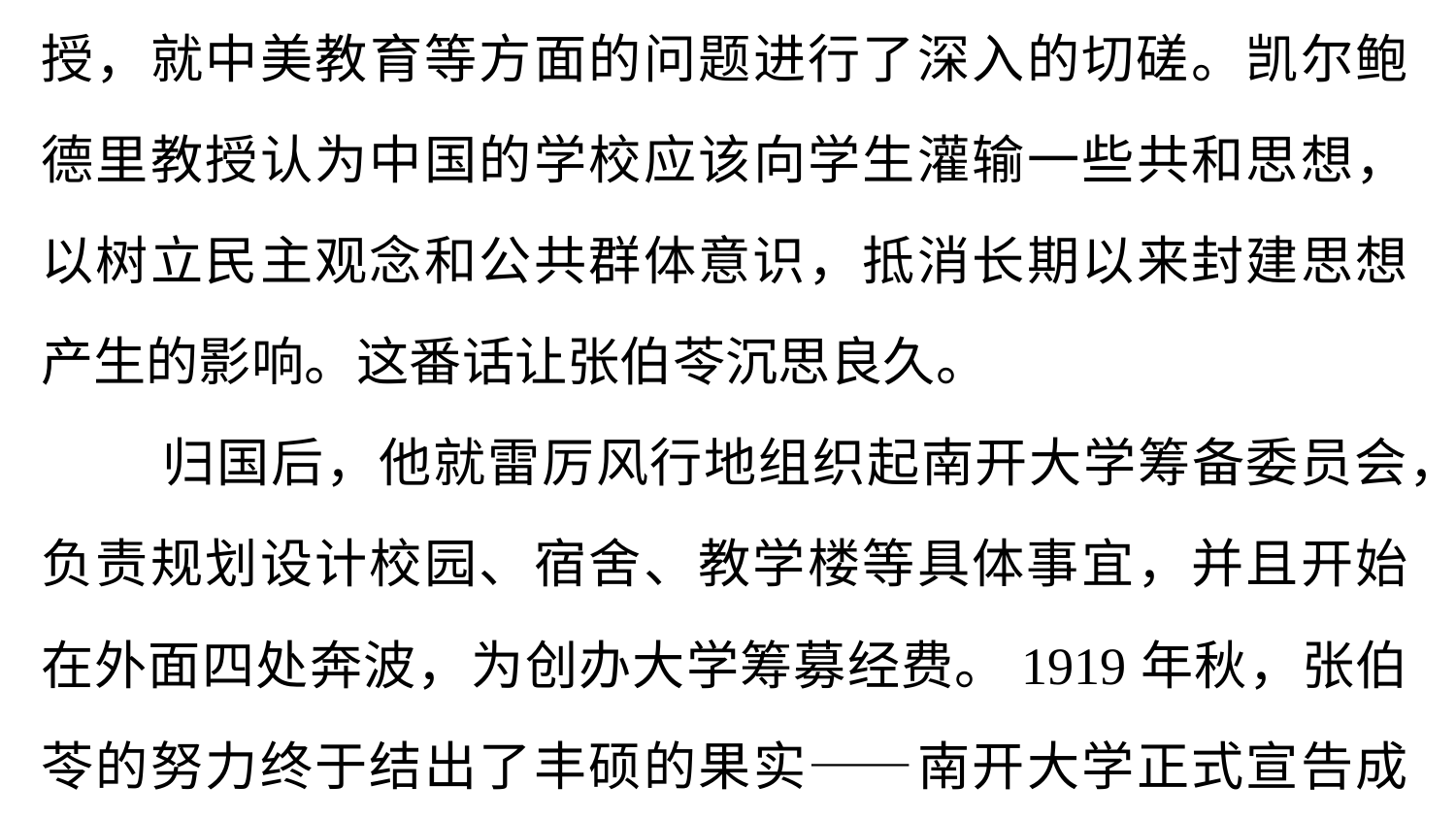

授，就中美教育等方面的问题进行了深入的切磋。凯尔鲍德里教授认为中国的学校应该向学生灌输一些共和思想，以树立民主观念和公共群体意识，抵消长期以来封建思想产生的影响。这番话让张伯苓沉思良久。
        归国后，他就雷厉风行地组织起南开大学筹备委员会，负责规划设计校园、宿舍、教学楼等具体事宜，并且开始在外面四处奔波，为创办大学筹募经费。1919年秋，张伯苓的努力终于结出了丰硕的果实——南开大学正式宣告成立。